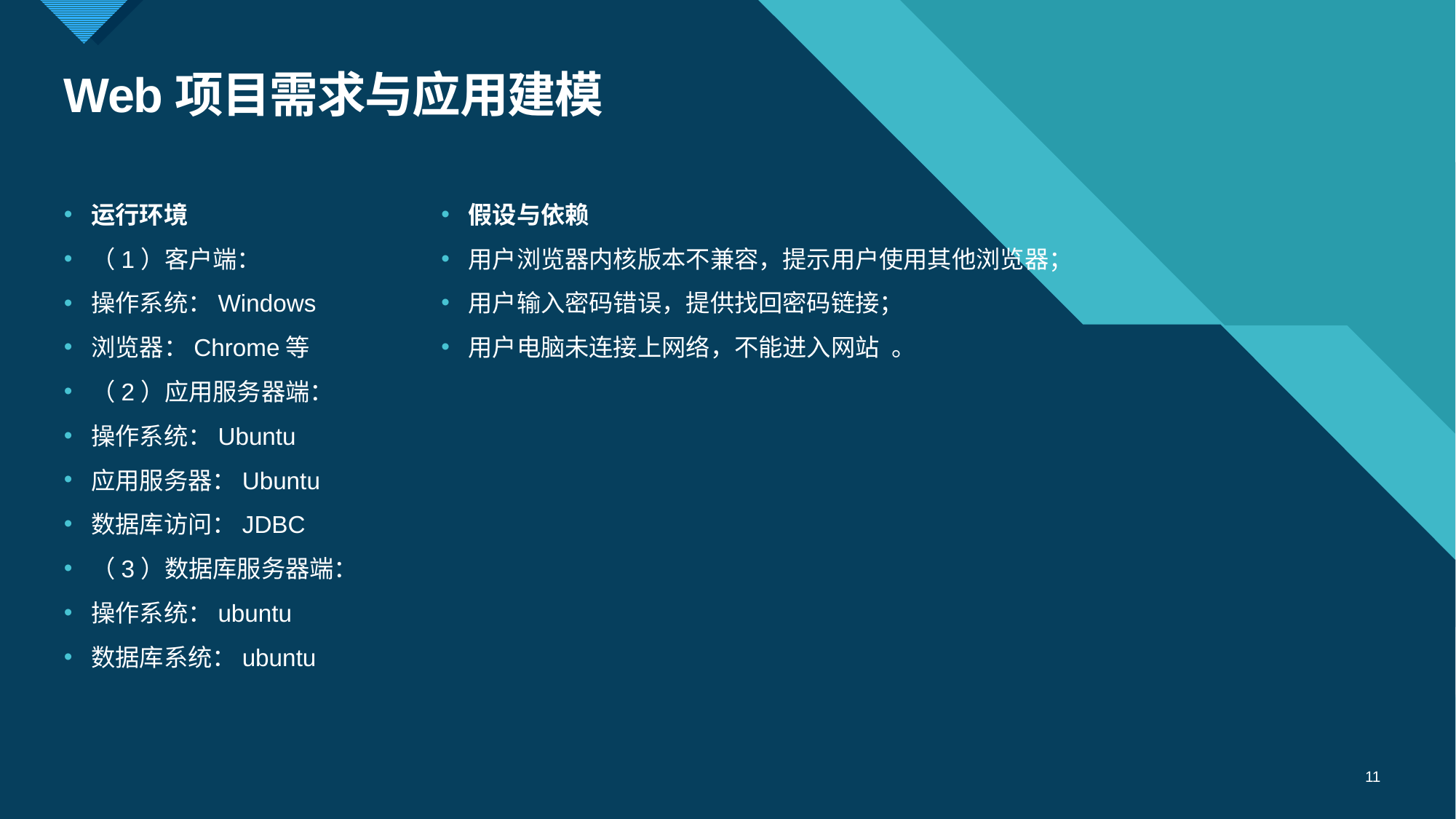

# Web项目需求与应用建模
运行环境
（1）客户端：
操作系统：Windows
浏览器：Chrome等
（2）应用服务器端：
操作系统：Ubuntu
应用服务器：Ubuntu
数据库访问：JDBC
（3）数据库服务器端：
操作系统：ubuntu
数据库系统：ubuntu
假设与依赖
用户浏览器内核版本不兼容，提示用户使用其他浏览器；
用户输入密码错误，提供找回密码链接；
用户电脑未连接上网络，不能进入网站 。
11